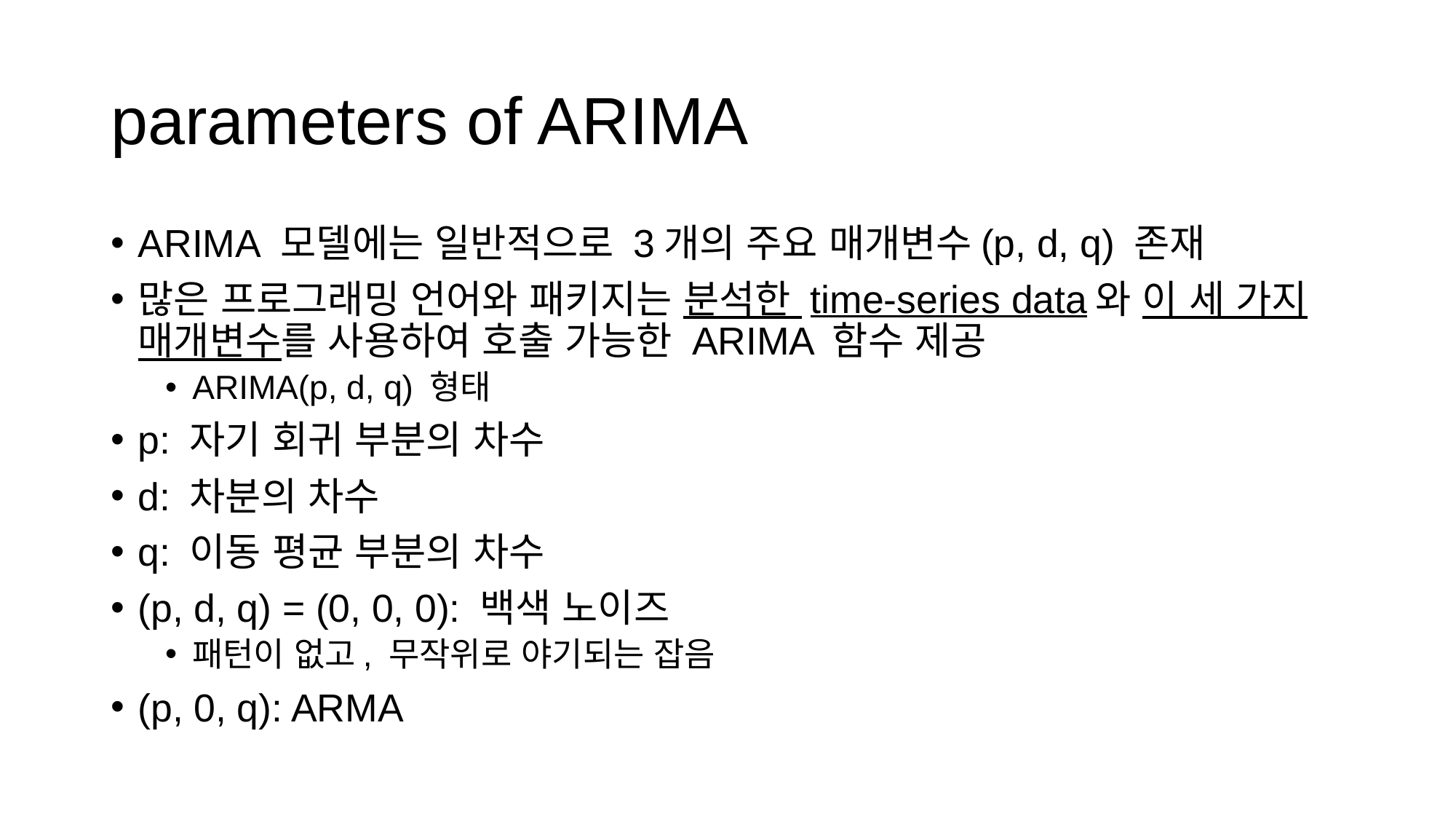

# parameters of ARIMA
ARIMA 모델에는 일반적으로 3개의 주요 매개변수(p, d, q) 존재
많은 프로그래밍 언어와 패키지는 분석한 time-series data와 이 세 가지 매개변수를 사용하여 호출 가능한 ARIMA 함수 제공
ARIMA(p, d, q) 형태
p: 자기 회귀 부분의 차수
d: 차분의 차수
q: 이동 평균 부분의 차수
(p, d, q) = (0, 0, 0): 백색 노이즈
패턴이 없고, 무작위로 야기되는 잡음
(p, 0, q): ARMA